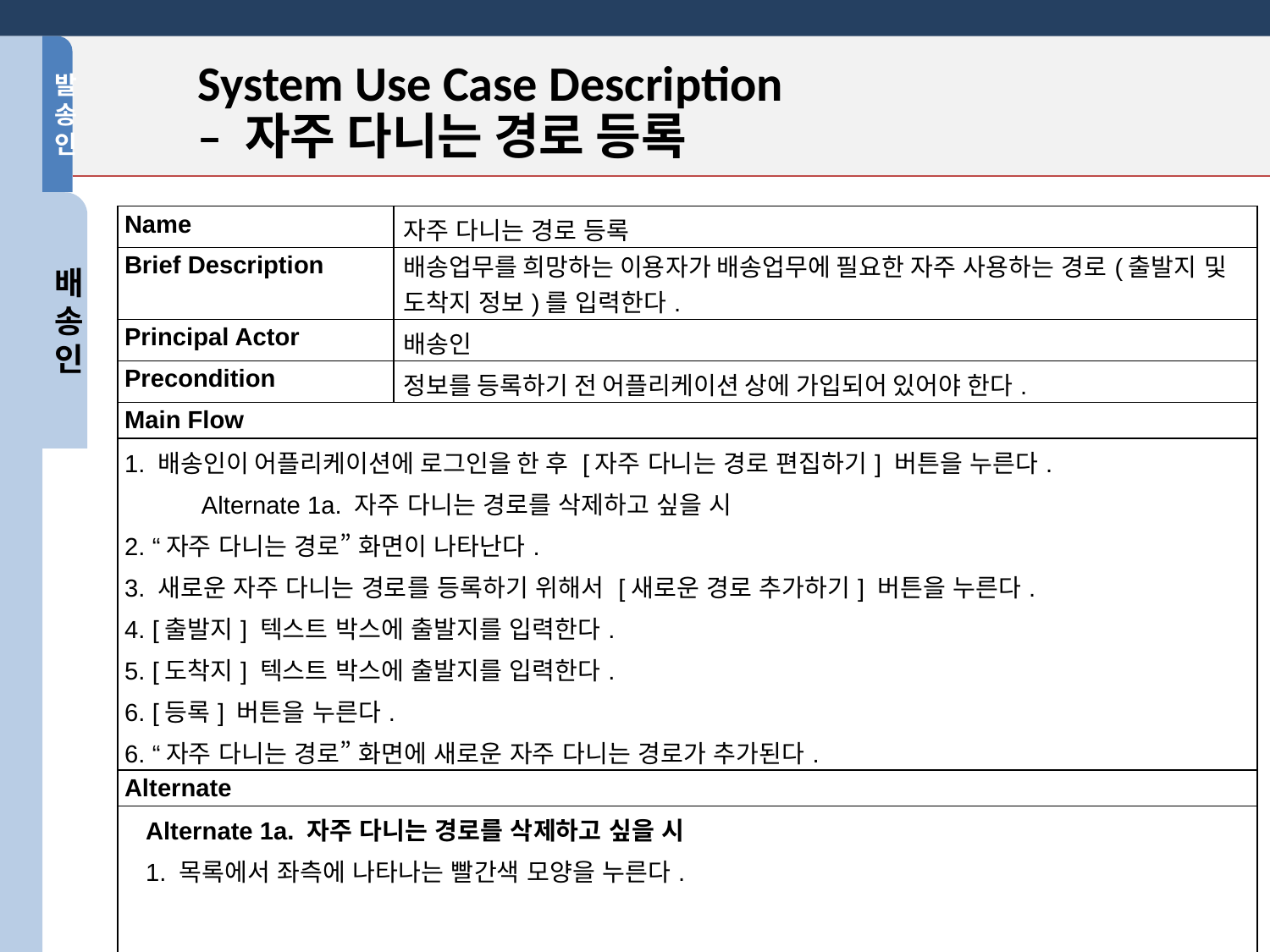

발송인
System Use Case Description
– 자주 다니는 경로 등록
배송인
| Name | 자주 다니는 경로 등록 |
| --- | --- |
| Brief Description | 배송업무를 희망하는 이용자가 배송업무에 필요한 자주 사용하는 경로(출발지 및 도착지 정보)를 입력한다. |
| Principal Actor | 배송인 |
| Precondition | 정보를 등록하기 전 어플리케이션 상에 가입되어 있어야 한다. |
| Main Flow |  |
| 1. 배송인이 어플리케이션에 로그인을 한 후 [자주 다니는 경로 편집하기] 버튼을 누른다. Alternate 1a. 자주 다니는 경로를 삭제하고 싶을 시 2. “자주 다니는 경로” 화면이 나타난다. 3. 새로운 자주 다니는 경로를 등록하기 위해서 [새로운 경로 추가하기] 버튼을 누른다. 4. [출발지] 텍스트 박스에 출발지를 입력한다. 5. [도착지] 텍스트 박스에 출발지를 입력한다. 6. [등록] 버튼을 누른다. 6. “자주 다니는 경로” 화면에 새로운 자주 다니는 경로가 추가된다. |  |
| Alternate |  |
| Alternate 1a. 자주 다니는 경로를 삭제하고 싶을 시 1. 목록에서 좌측에 나타나는 빨간색 모양을 누른다. |  |